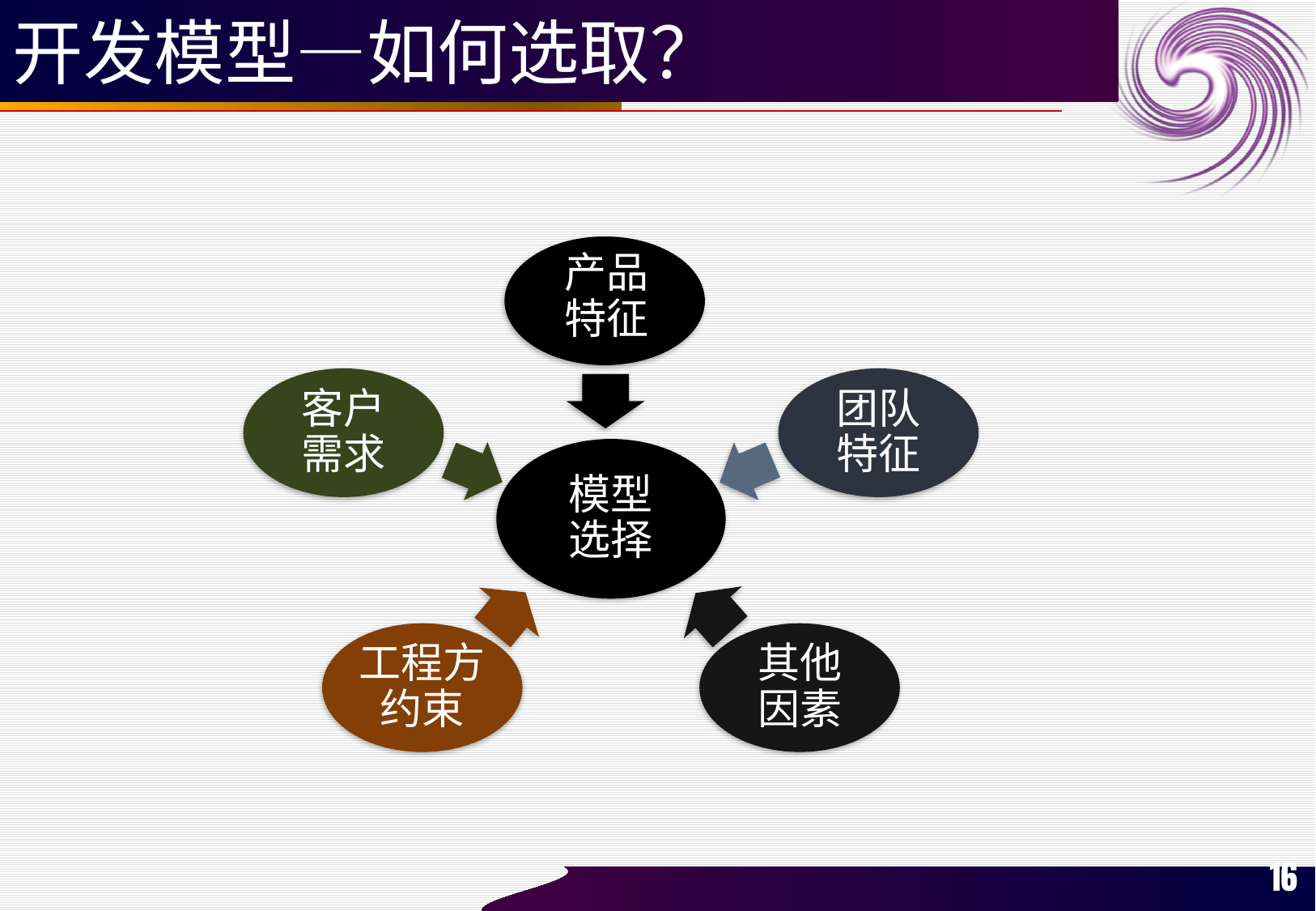

# 开发模型—如何选取？

产品
特征

客户
需求

团队
特征

模型
选择

工程方约束

其他
因素
16